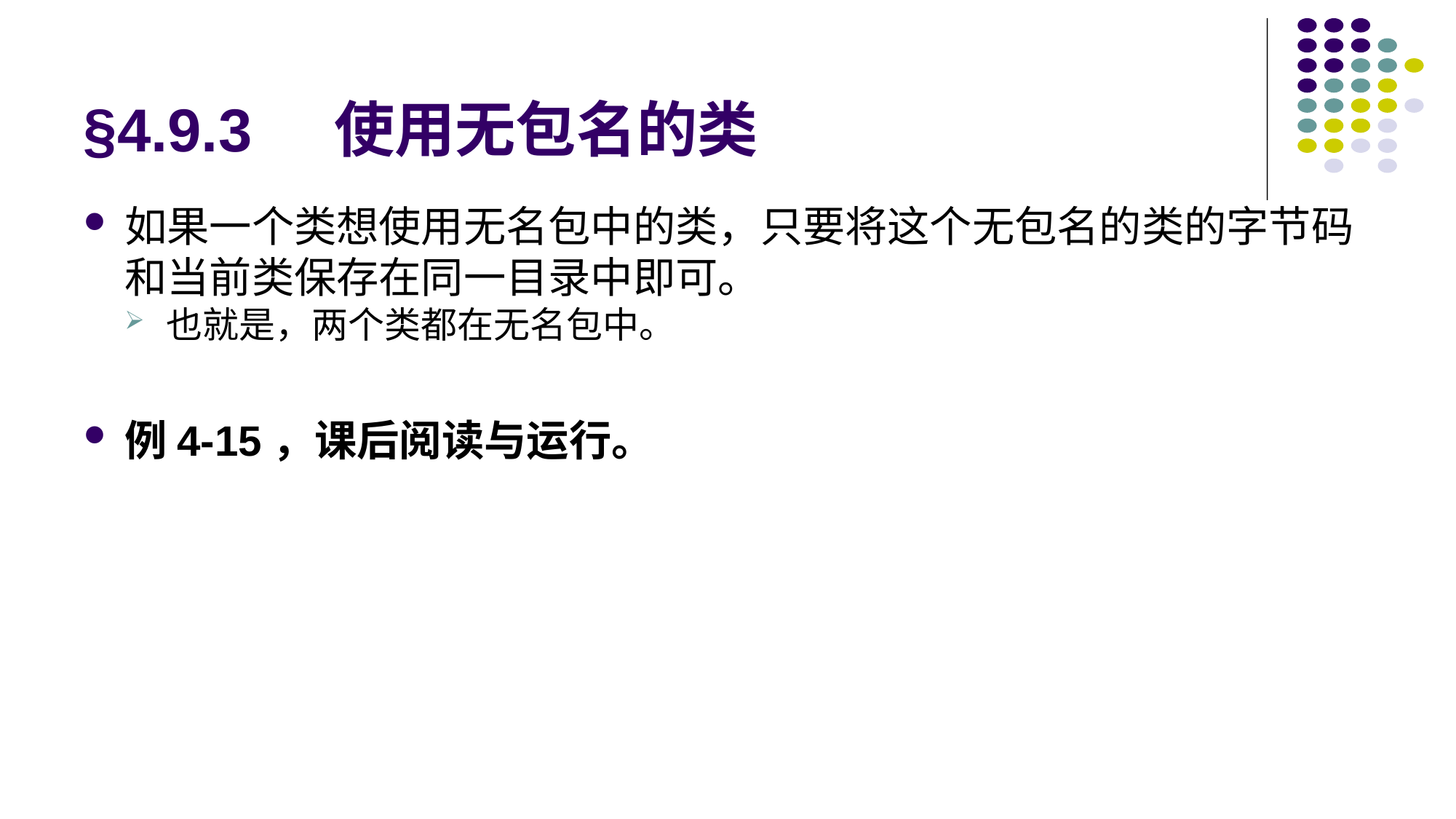

# §4.9.3    使用无包名的类
如果一个类想使用无名包中的类，只要将这个无包名的类的字节码和当前类保存在同一目录中即可。
也就是，两个类都在无名包中。

例4-15，课后阅读与运行。
109